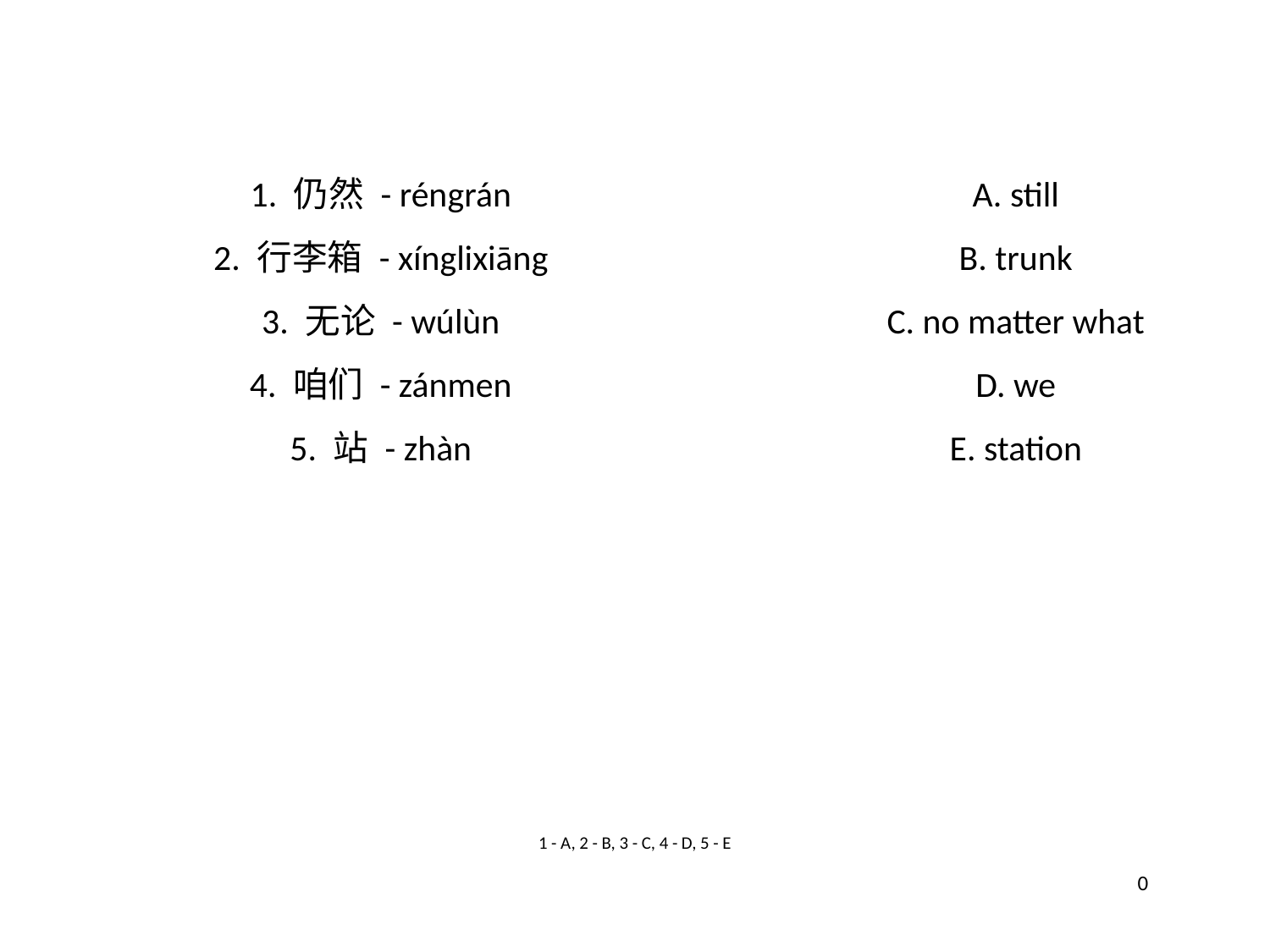

1. 仍然 - réngrán

A. still

2. 行李箱 - xínglixiāng

B. trunk

3. 无论 - wúlùn

C. no matter what

4. 咱们 - zánmen

D. we

5. 站 - zhàn

E. station
1 - A, 2 - B, 3 - C, 4 - D, 5 - E

0